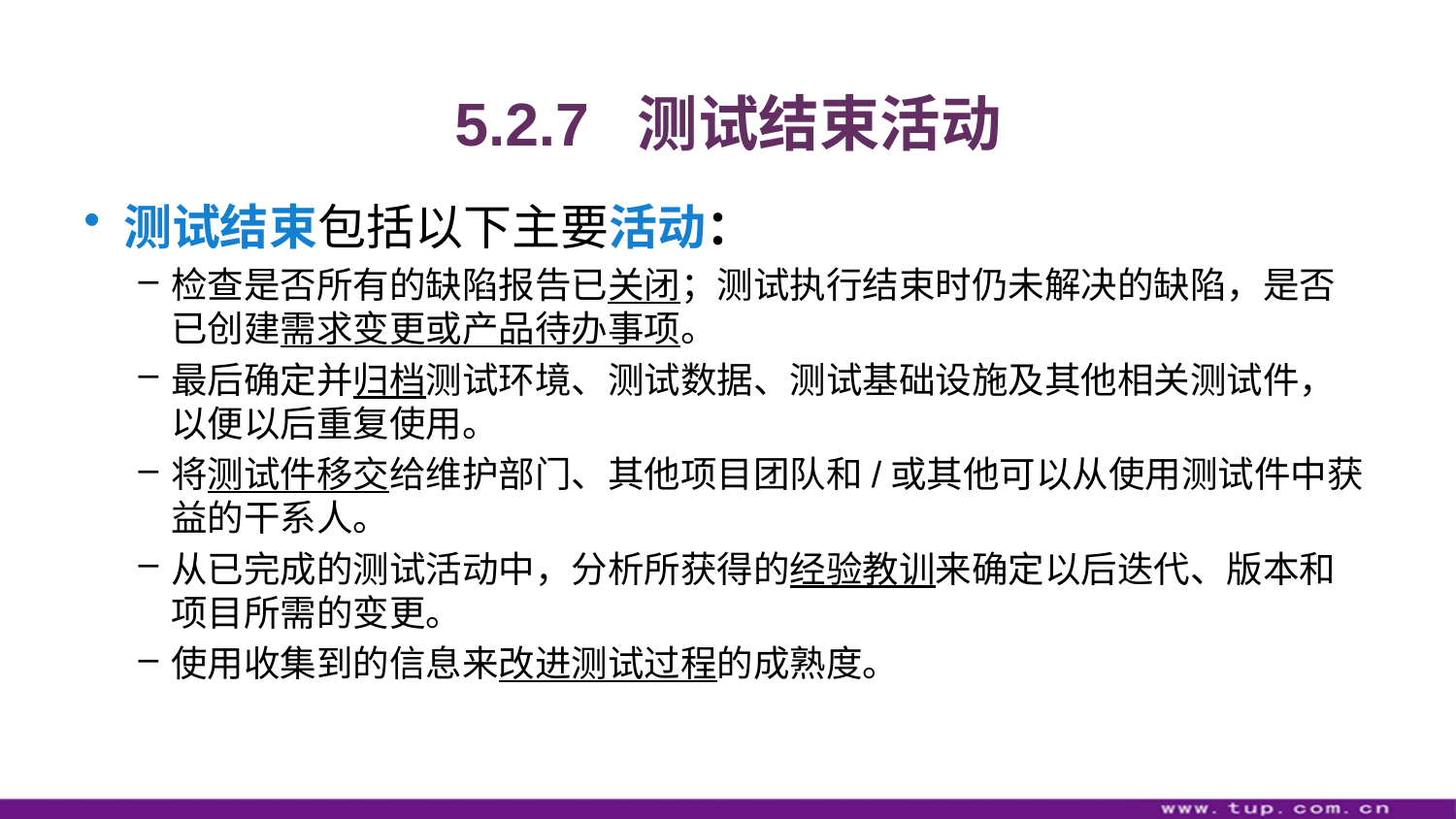

# 5.2.7  测试结束活动
测试结束包括以下主要活动：
检查是否所有的缺陷报告已关闭；测试执行结束时仍未解决的缺陷，是否已创建需求变更或产品待办事项。
最后确定并归档测试环境、测试数据、测试基础设施及其他相关测试件，以便以后重复使用。
将测试件移交给维护部门、其他项目团队和/或其他可以从使用测试件中获益的干系人。
从已完成的测试活动中，分析所获得的经验教训来确定以后迭代、版本和项目所需的变更。
使用收集到的信息来改进测试过程的成熟度。